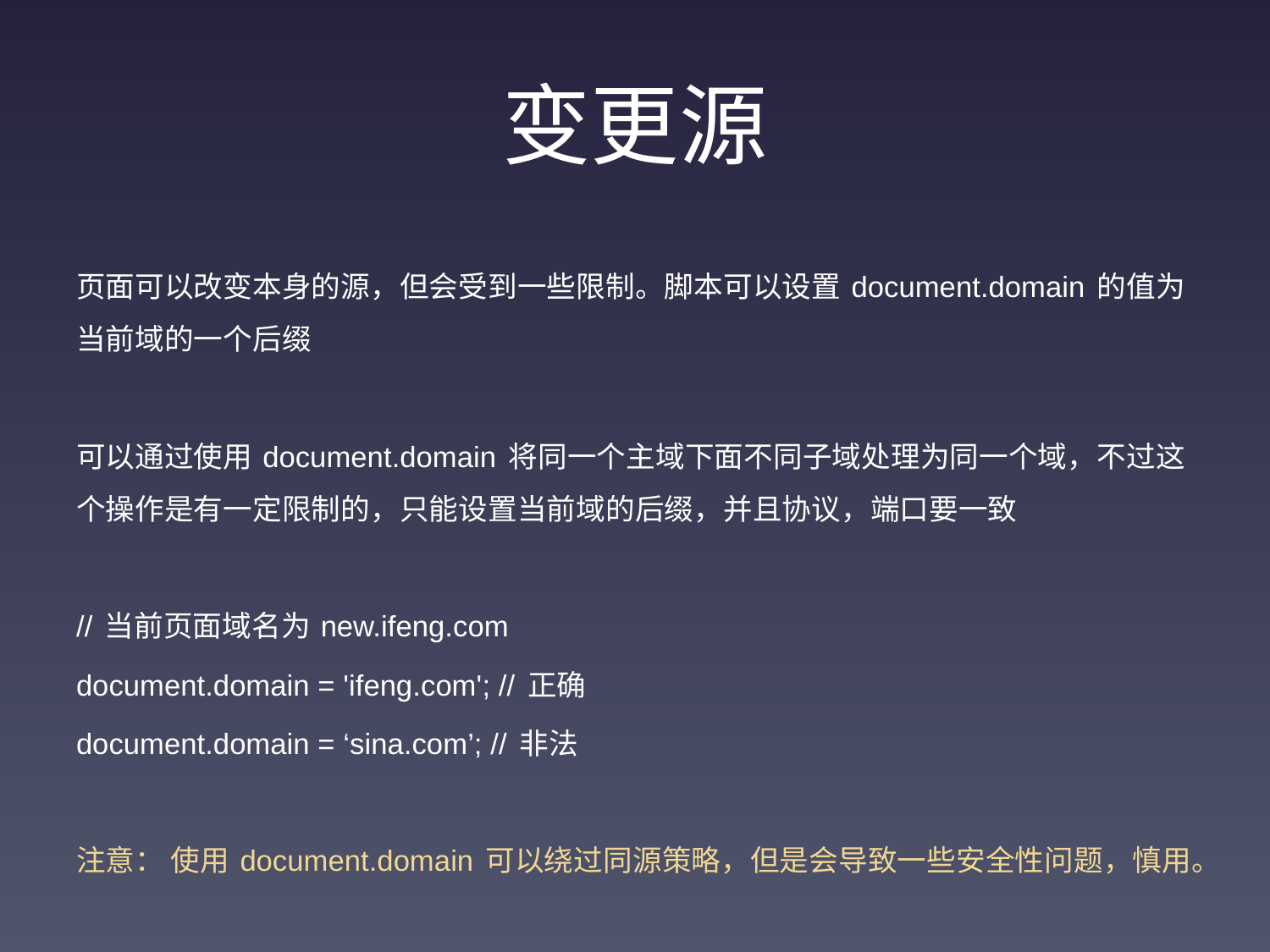

# 变更源
页面可以改变本身的源，但会受到一些限制。脚本可以设置 document.domain 的值为当前域的一个后缀

可以通过使用 document.domain 将同一个主域下面不同子域处理为同一个域，不过这个操作是有一定限制的，只能设置当前域的后缀，并且协议，端口要一致

// 当前页面域名为 new.ifeng.com
document.domain = 'ifeng.com'; // 正确
document.domain = ‘sina.com’; // 非法

注意： 使用 document.domain 可以绕过同源策略，但是会导致一些安全性问题，慎用。